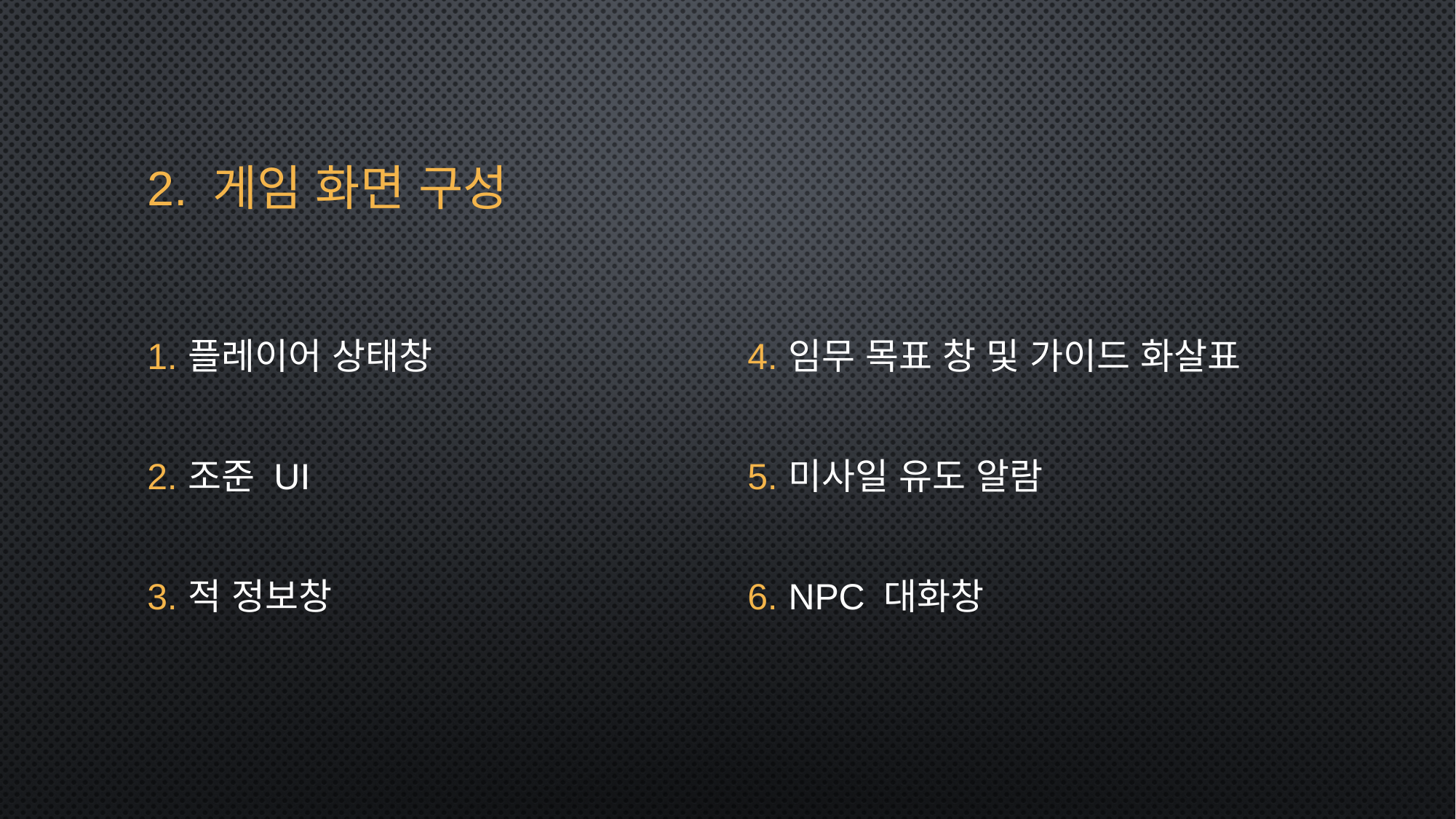

# 2. 게임 화면 구성
플레이어 상태창

조준 UI

적 정보창

임무 목표 창 및 가이드 화살표

미사일 유도 알람

NPC 대화창